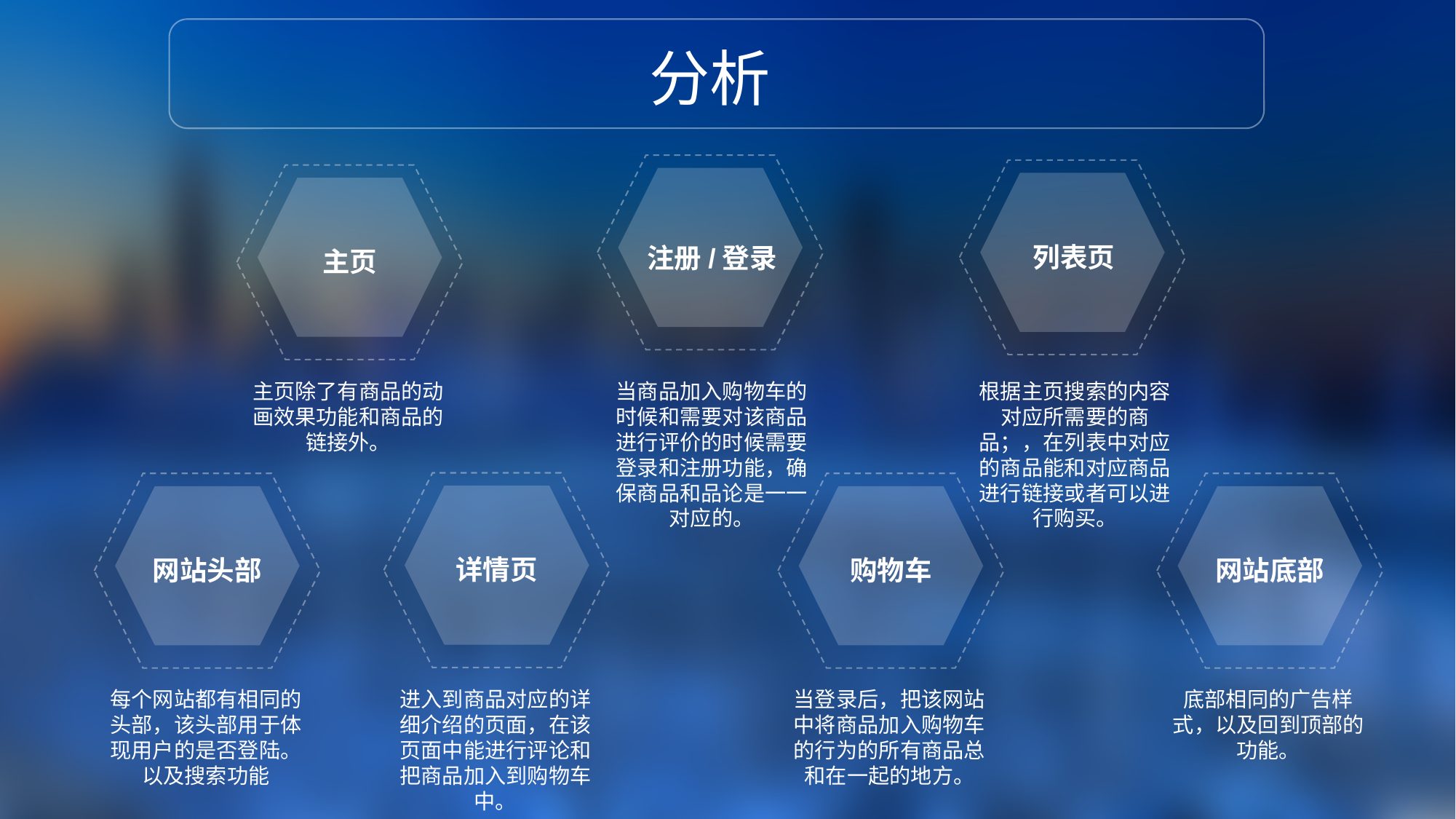

分析

注册/登录

列表页

主页
主页除了有商品的动画效果功能和商品的链接外。
当商品加入购物车的时候和需要对该商品进行评价的时候需要登录和注册功能，确保商品和品论是一一对应的。
根据主页搜索的内容对应所需要的商品；，在列表中对应的商品能和对应商品进行链接或者可以进行购买。

详情页

网站头部

购物车

网站底部
进入到商品对应的详细介绍的页面，在该页面中能进行评论和把商品加入到购物车中。
每个网站都有相同的头部，该头部用于体现用户的是否登陆。以及搜索功能
当登录后，把该网站中将商品加入购物车的行为的所有商品总和在一起的地方。
底部相同的广告样式，以及回到顶部的功能。